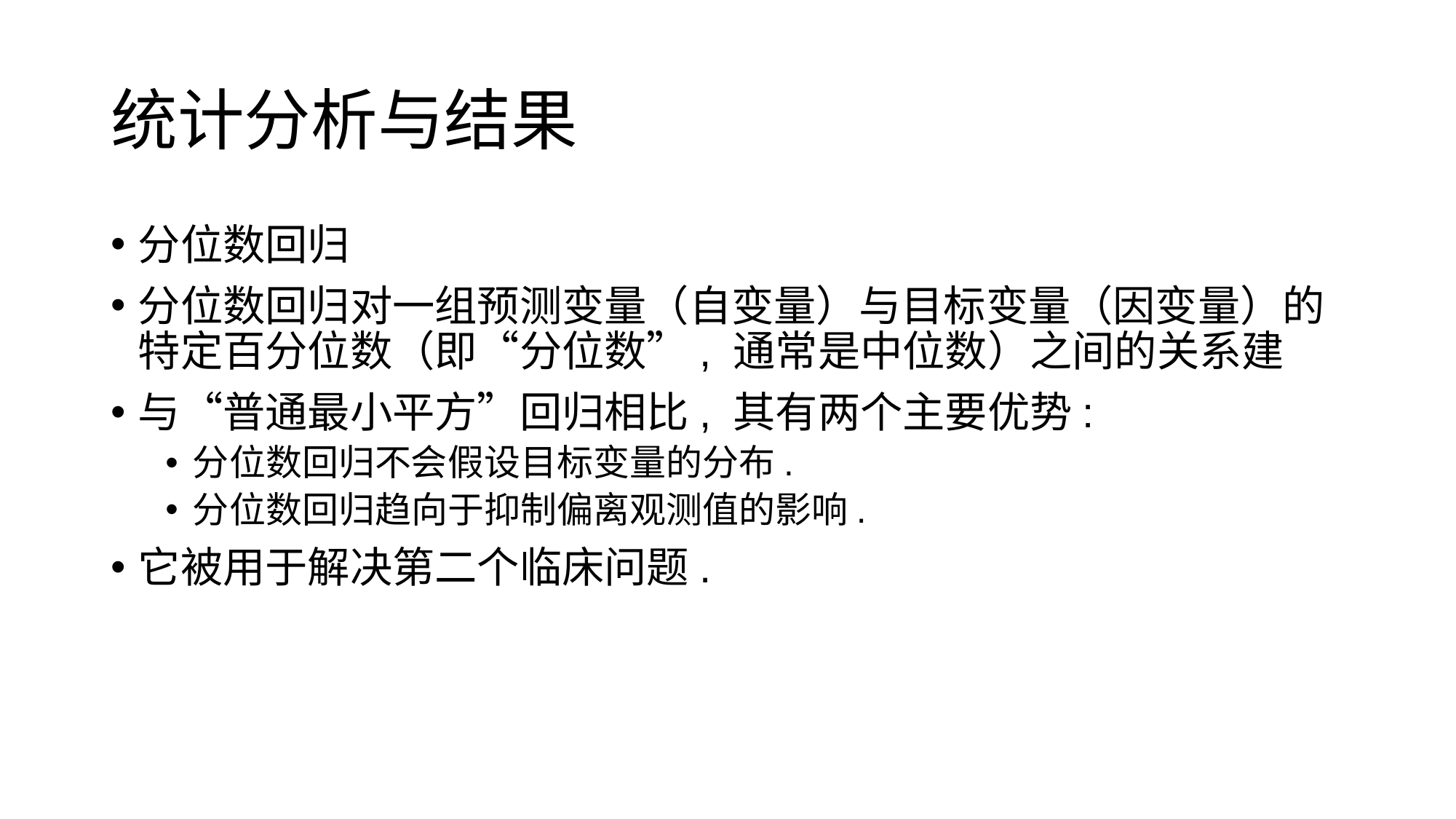

# 统计分析与结果
分位数回归
分位数回归对一组预测变量（自变量）与目标变量（因变量）的特定百分位数（即“分位数”, 通常是中位数）之间的关系建
与“普通最小平方”回归相比, 其有两个主要优势:
分位数回归不会假设目标变量的分布.
分位数回归趋向于抑制偏离观测值的影响.
它被用于解决第二个临床问题.